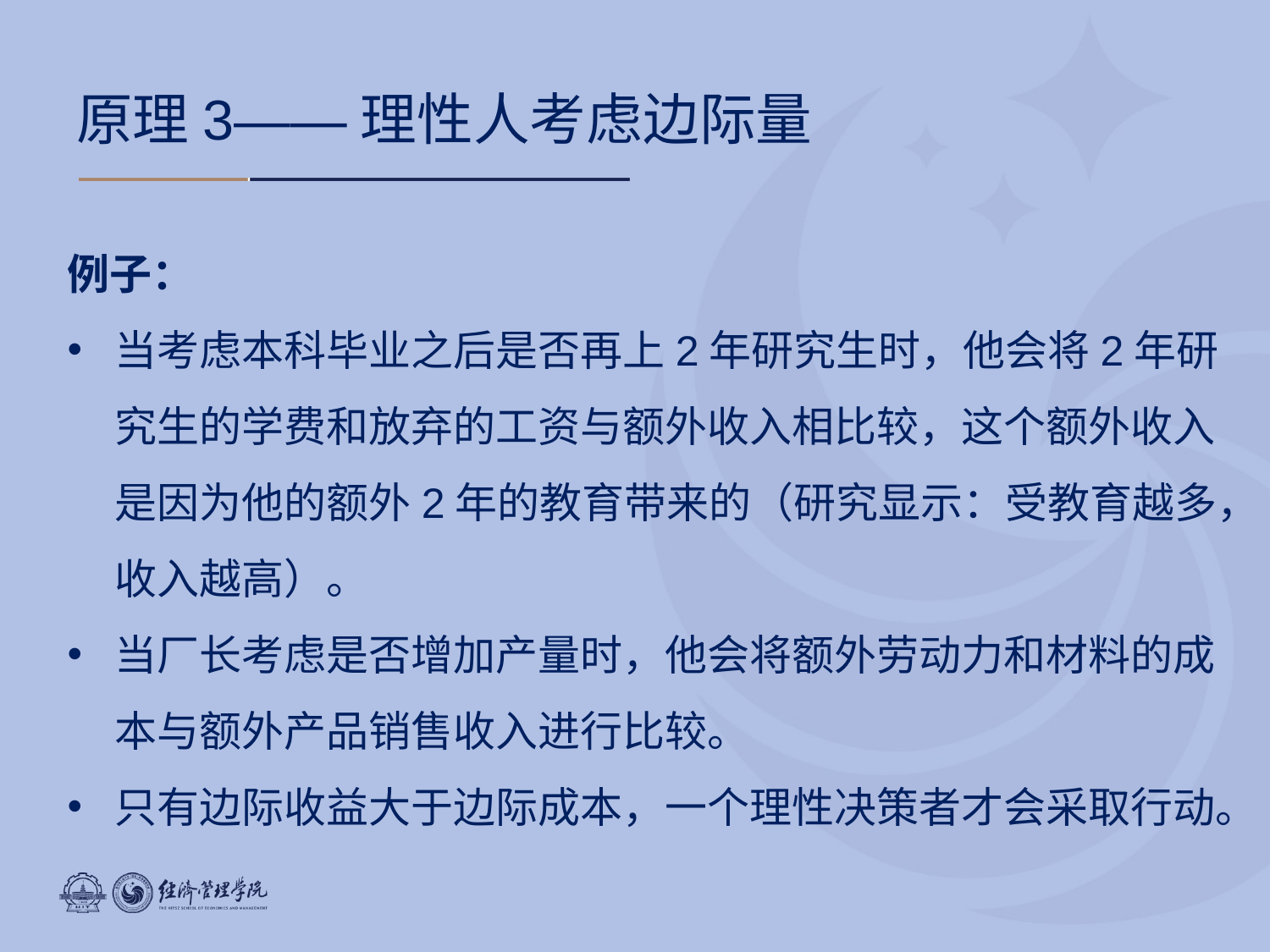

# 原理3——理性人考虑边际量
例子：
当考虑本科毕业之后是否再上2年研究生时，他会将2年研究生的学费和放弃的工资与额外收入相比较，这个额外收入是因为他的额外2年的教育带来的（研究显示：受教育越多，收入越高）。
当厂长考虑是否增加产量时，他会将额外劳动力和材料的成本与额外产品销售收入进行比较。
只有边际收益大于边际成本，一个理性决策者才会采取行动。